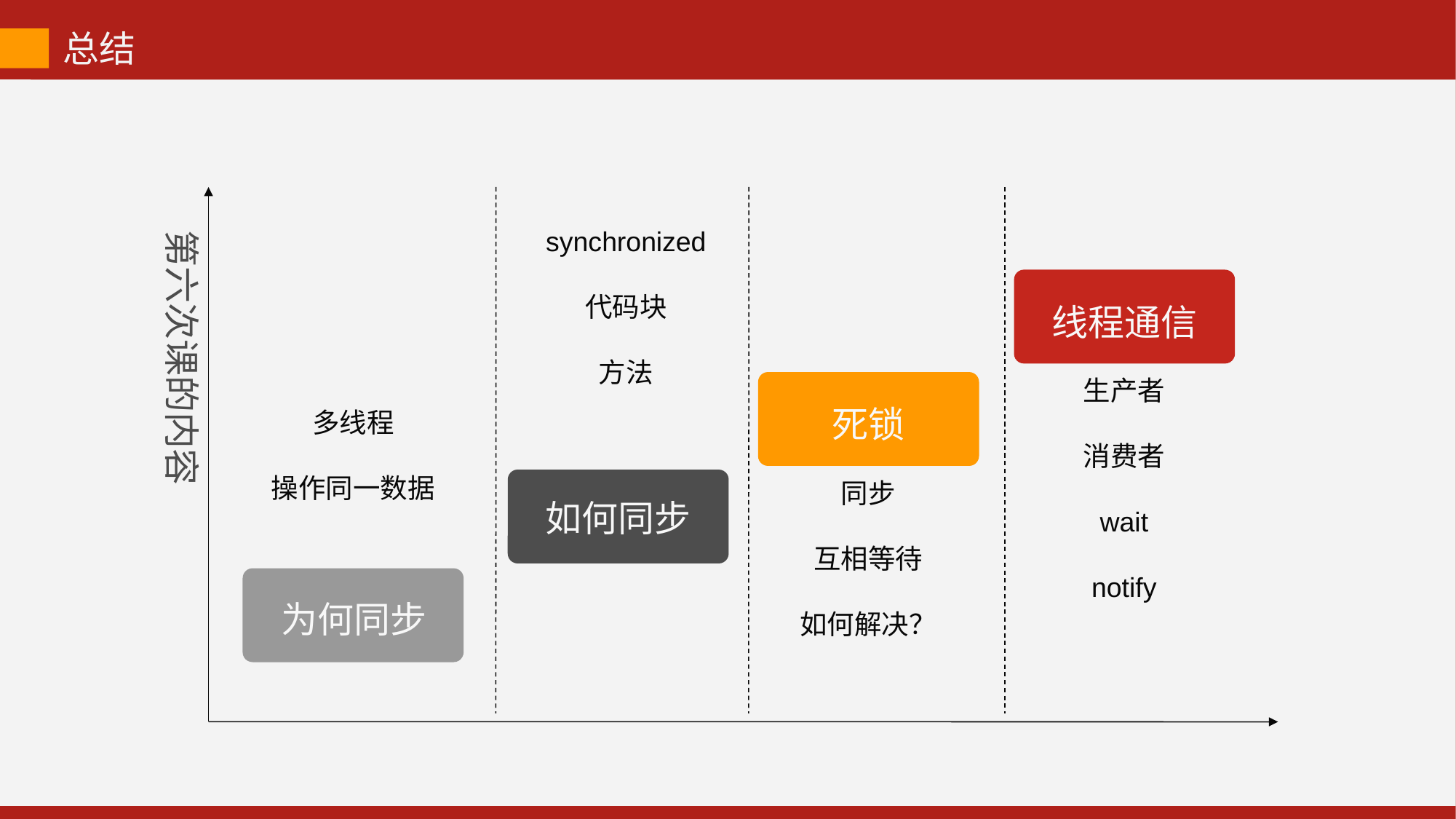

总结

synchronized

代码块

方法
第六次课的内容

线程通信
生产者

消费者

wait

notify

死锁
多线程

操作同一数据

如何同步
同步

互相等待

如何解决？

为何同步